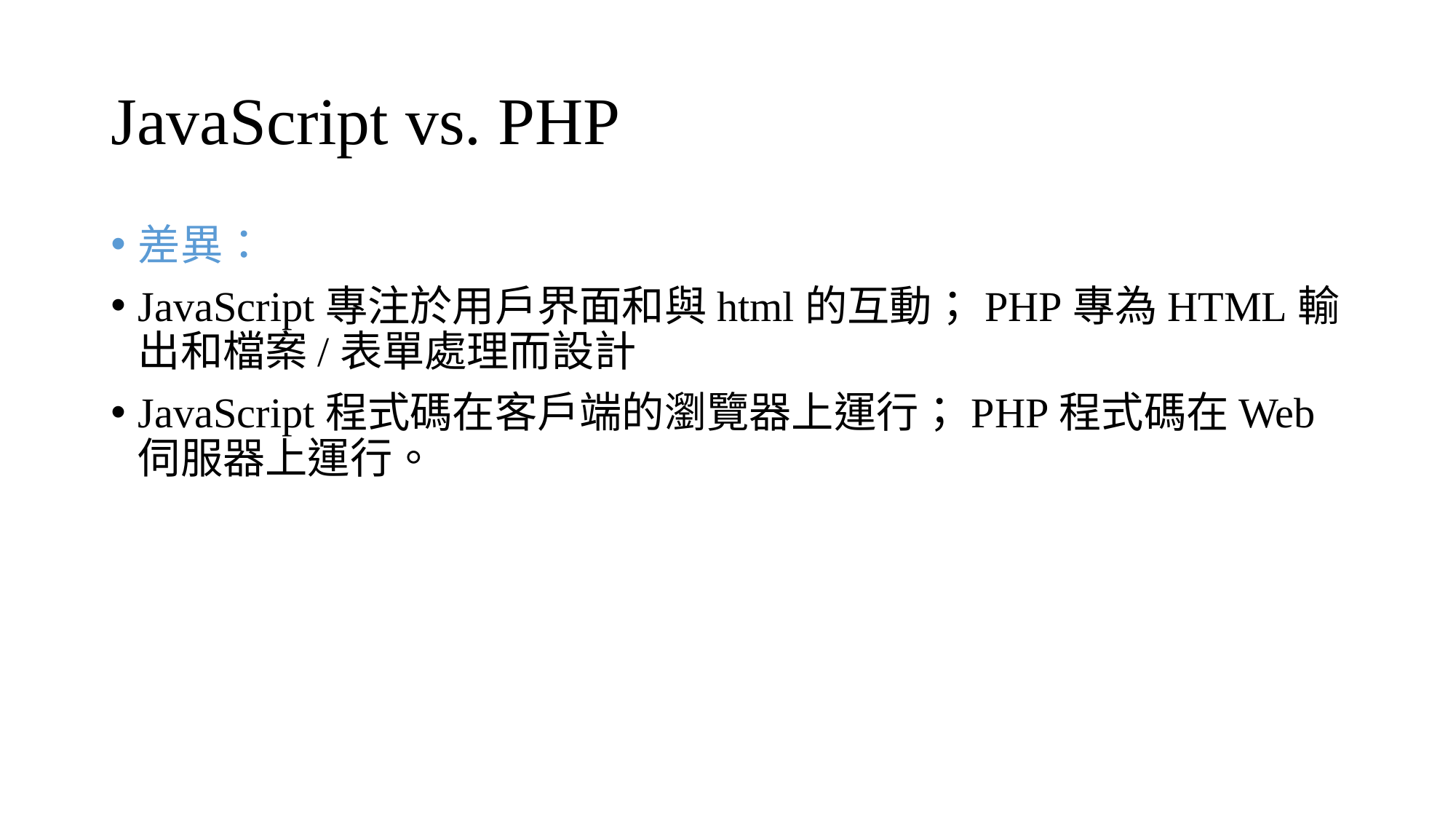

# JavaScript vs. PHP
差異：
JavaScript專注於用戶界面和與html的互動；PHP專為HTML輸出和檔案/表單處理而設計
JavaScript程式碼在客戶端的瀏覽器上運行；PHP程式碼在Web伺服器上運行。